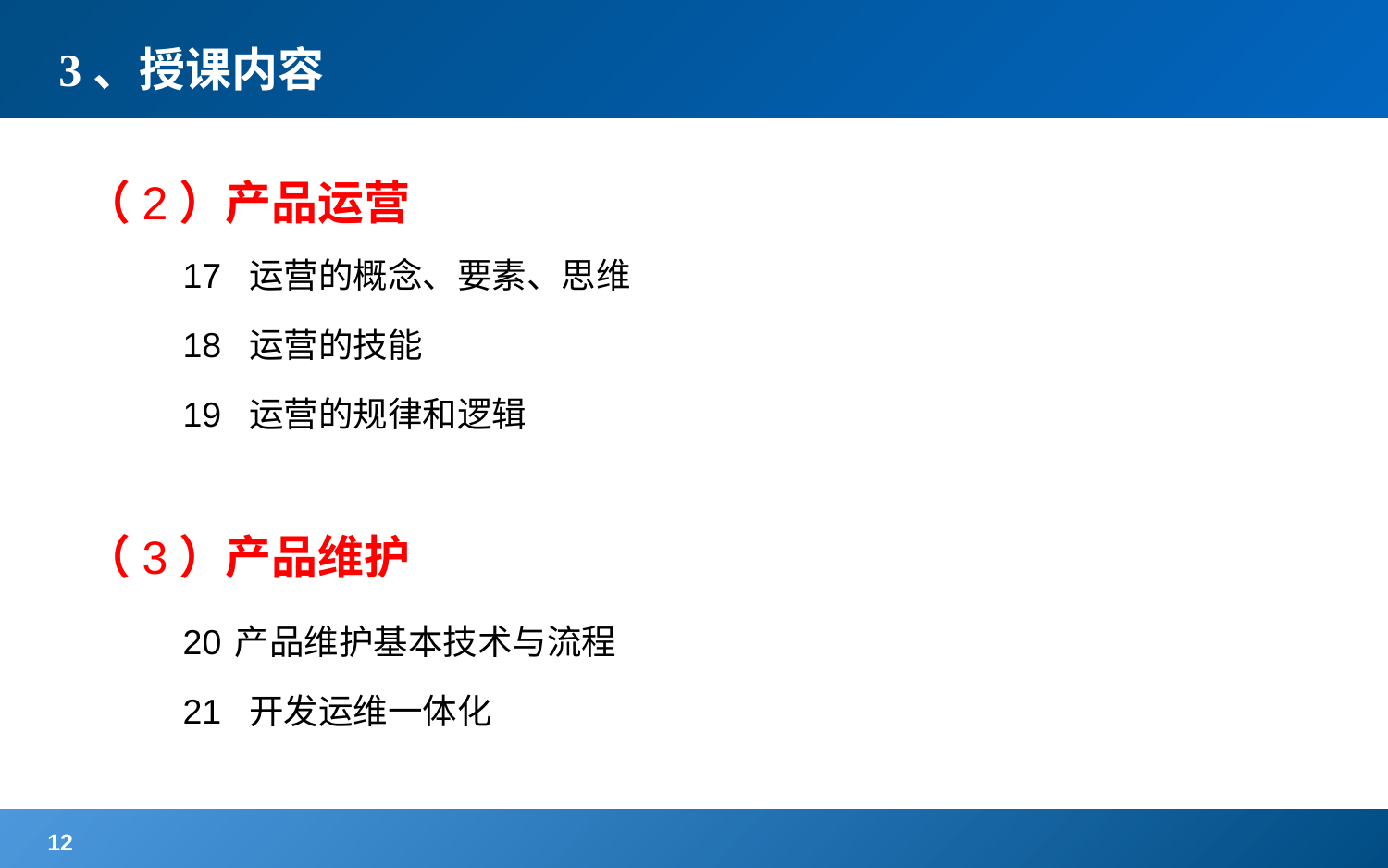

# 3、授课内容
（2）产品运营
17  运营的概念、要素、思维
18  运营的技能
19  运营的规律和逻辑

（3）产品维护
产品维护基本技术与流程
21  开发运维一体化